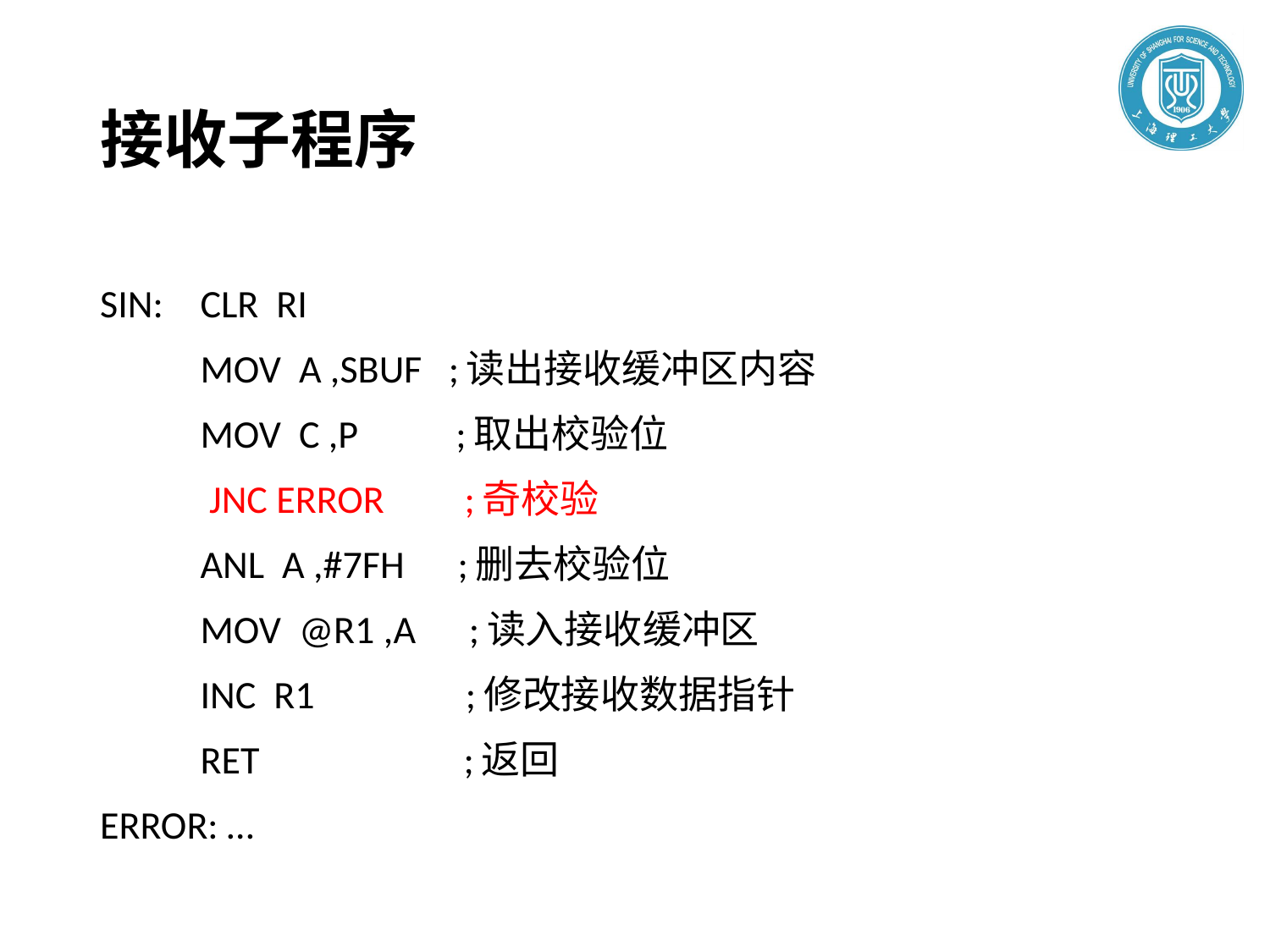

# 接收子程序
SIN: 	CLR  RI
       	MOV  A ,SBUF   ;读出接收缓冲区内容
       	MOV  C ,P           ;取出校验位
       	 JNC ERROR         ;奇校验
      	ANL  A ,#7FH      ;删去校验位
	MOV  @R1 ,A      ;读入接收缓冲区
      	INC  R1                 ;修改接收数据指针
       	RET                       ;返回
ERROR: …